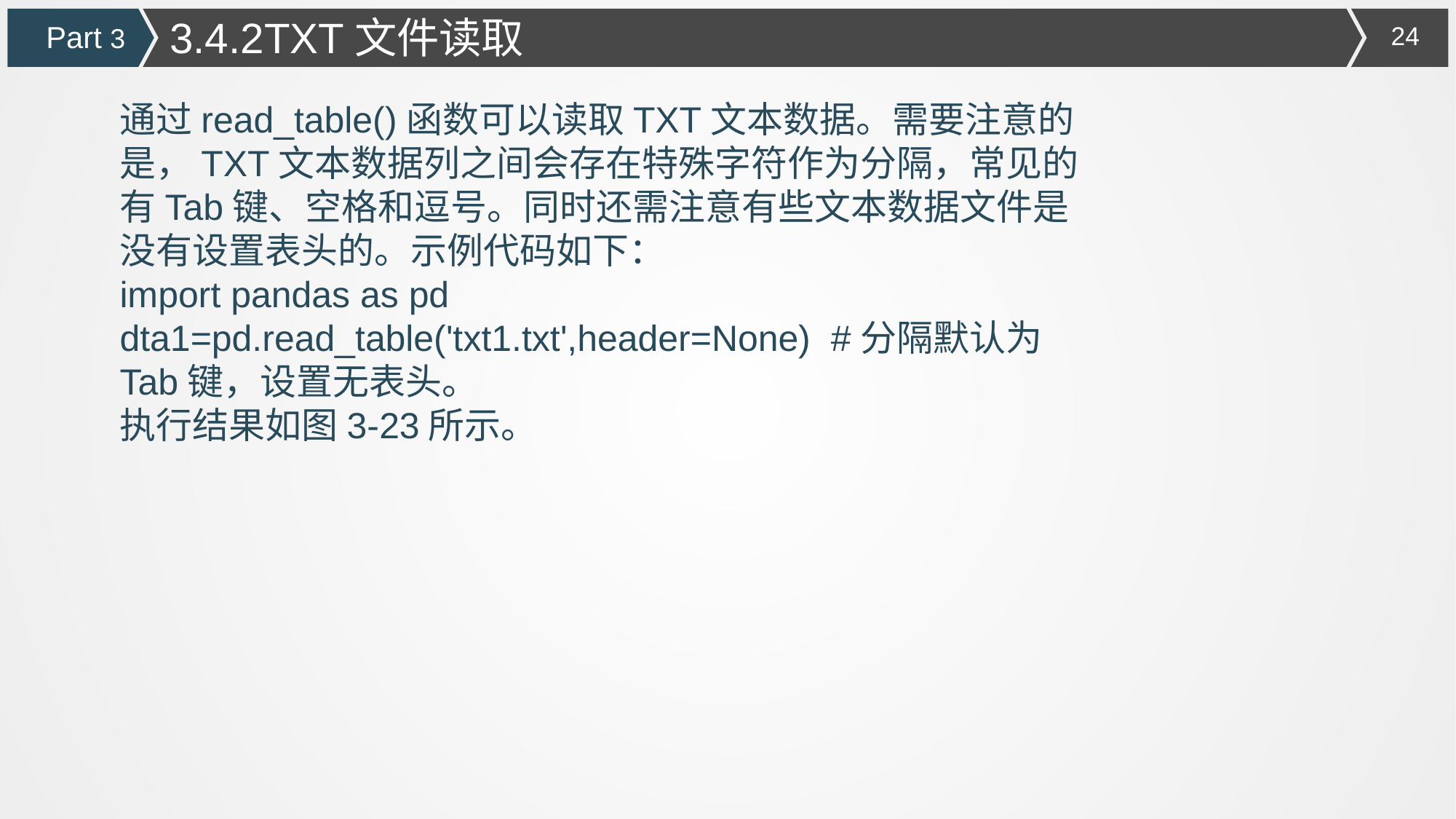

3.4.2TXT文件读取
Part 3
通过read_table()函数可以读取TXT文本数据。需要注意的是，TXT文本数据列之间会存在特殊字符作为分隔，常见的有Tab键、空格和逗号。同时还需注意有些文本数据文件是没有设置表头的。示例代码如下：
import pandas as pd
dta1=pd.read_table('txt1.txt',header=None)  #分隔默认为Tab键，设置无表头。
执行结果如图3-23所示。